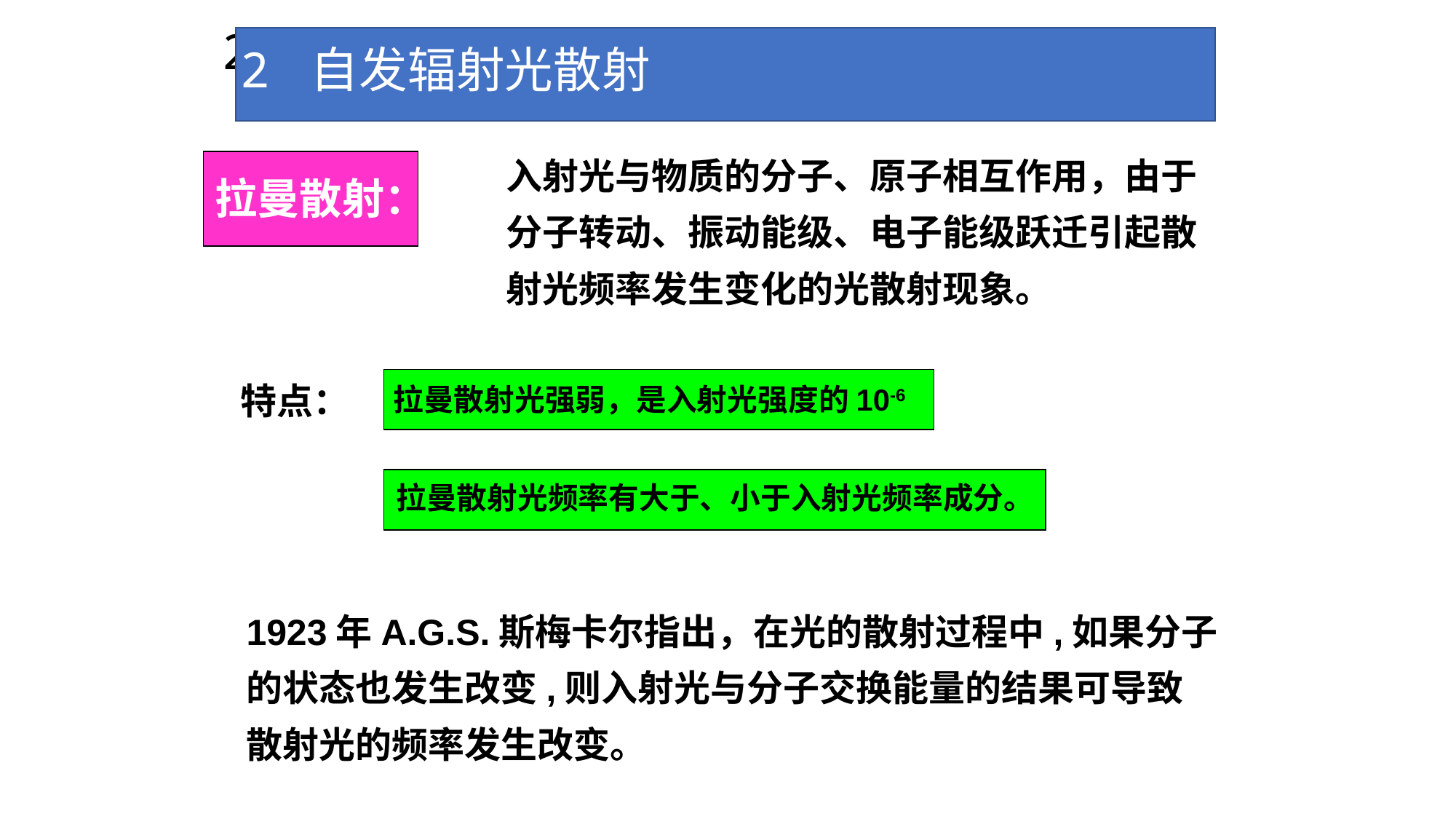

2 自发辐射光散射
2 自发辐射光散射

入射光与物质的分子、原子相互作用，由于分子转动、振动能级、电子能级跃迁引起散射光频率发生变化的光散射现象。

拉曼散射：

特点：
拉曼散射光强弱，是入射光强度的10-6

拉曼散射光频率有大于、小于入射光频率成分。
1923年A.G.S.斯梅卡尔指出，在光的散射过程中,如果分子
的状态也发生改变,则入射光与分子交换能量的结果可导致
散射光的频率发生改变。